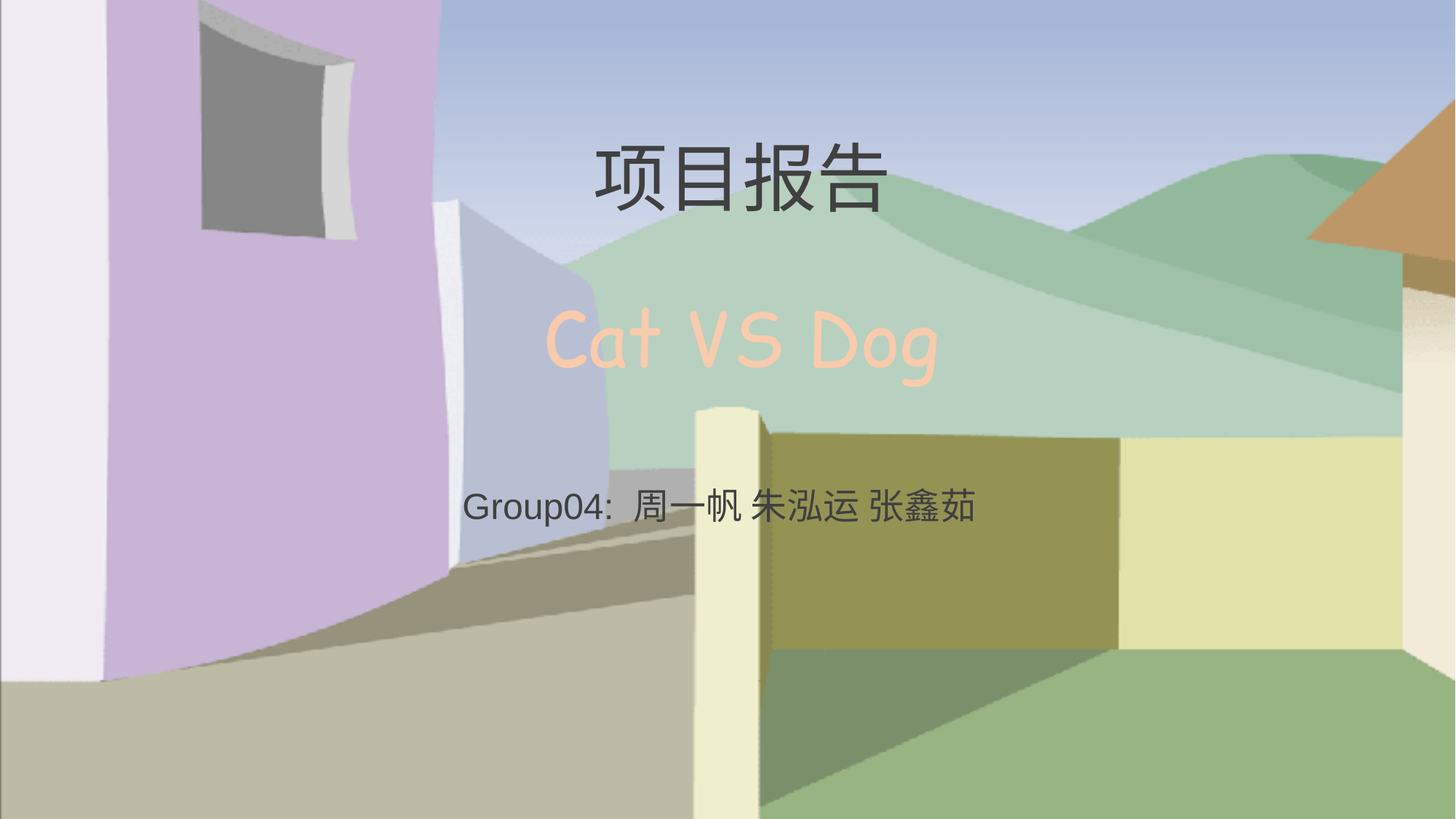

# 项目报告 Cat VS Dog
Group04: 周一帆 朱泓运 张鑫茹